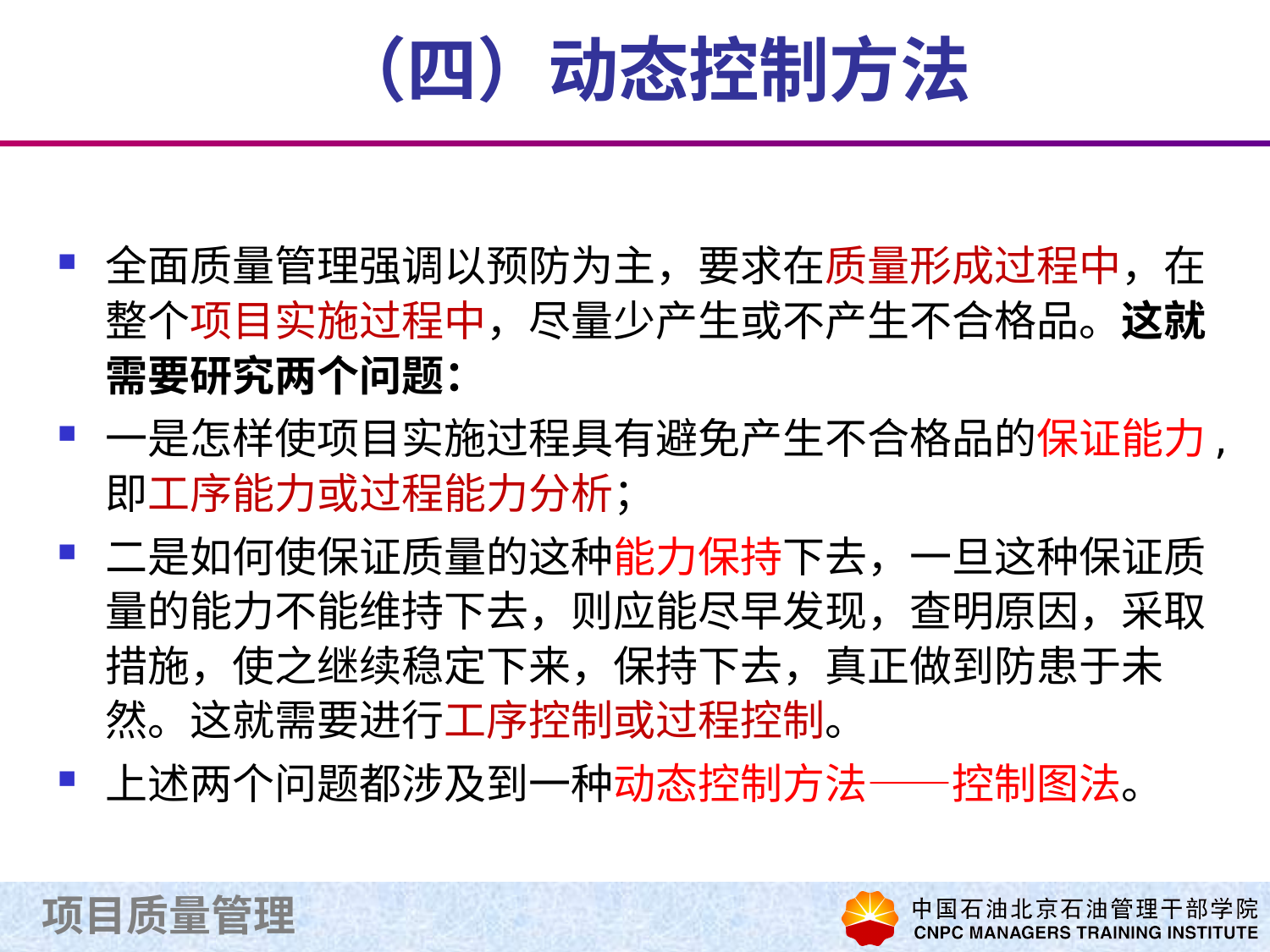

# （四）动态控制方法

全面质量管理强调以预防为主，要求在质量形成过程中，在整个项目实施过程中，尽量少产生或不产生不合格品。这就需要研究两个问题：
一是怎样使项目实施过程具有避免产生不合格品的保证能力,即工序能力或过程能力分析；
二是如何使保证质量的这种能力保持下去，一旦这种保证质量的能力不能维持下去，则应能尽早发现，查明原因，采取措施，使之继续稳定下来，保持下去，真正做到防患于未然。这就需要进行工序控制或过程控制。
上述两个问题都涉及到一种动态控制方法——控制图法。